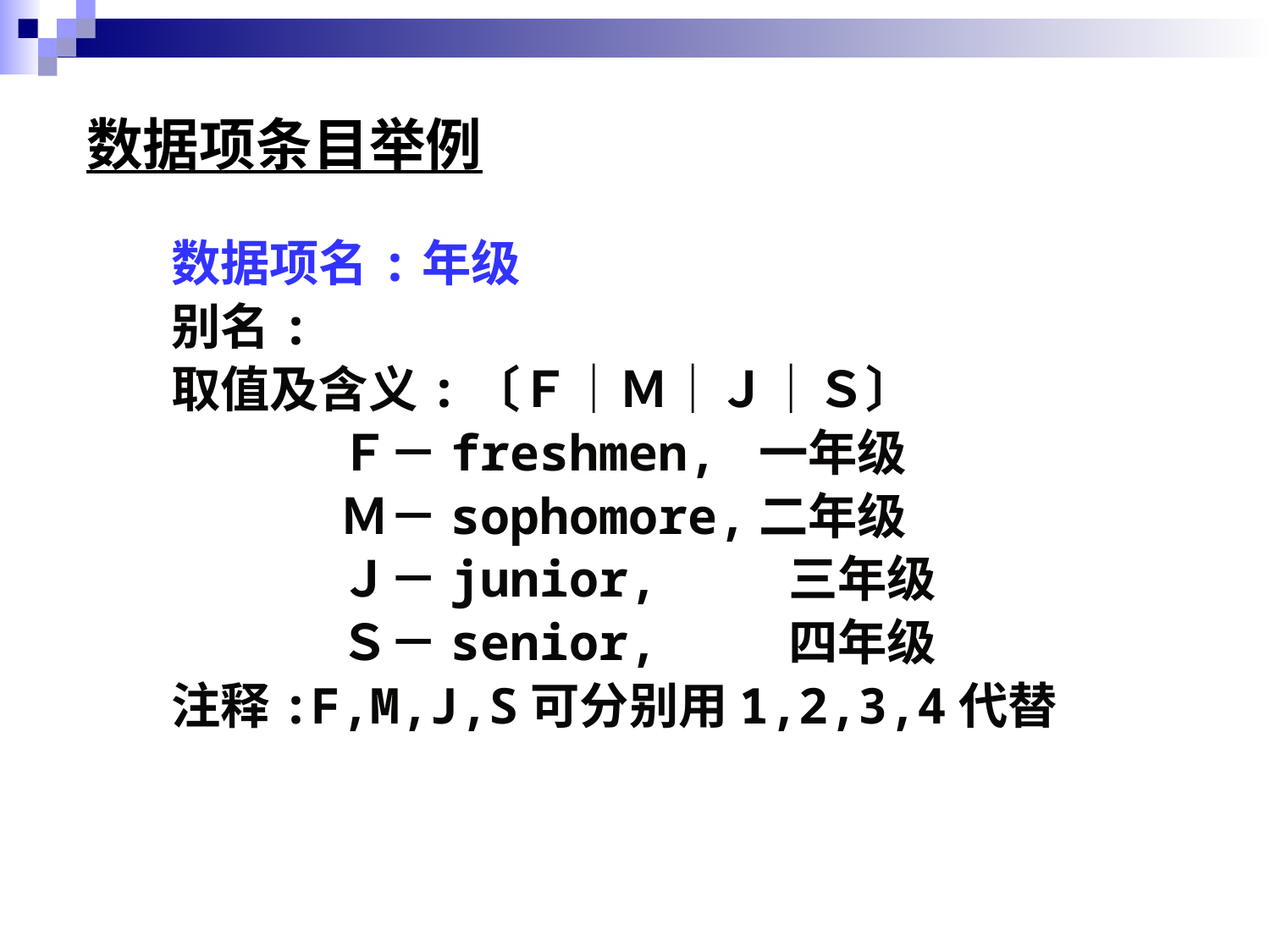

数据项条目举例
数据项名:年级
别名:
取值及含义:〔Ｆ｜Ｍ｜Ｊ｜Ｓ〕
              Ｆ－freshmen, 一年级
              Ｍ－sophomore,二年级
              Ｊ－junior,    三年级
              Ｓ－senior,    四年级
注释:F,M,J,S可分别用1,2,3,4代替